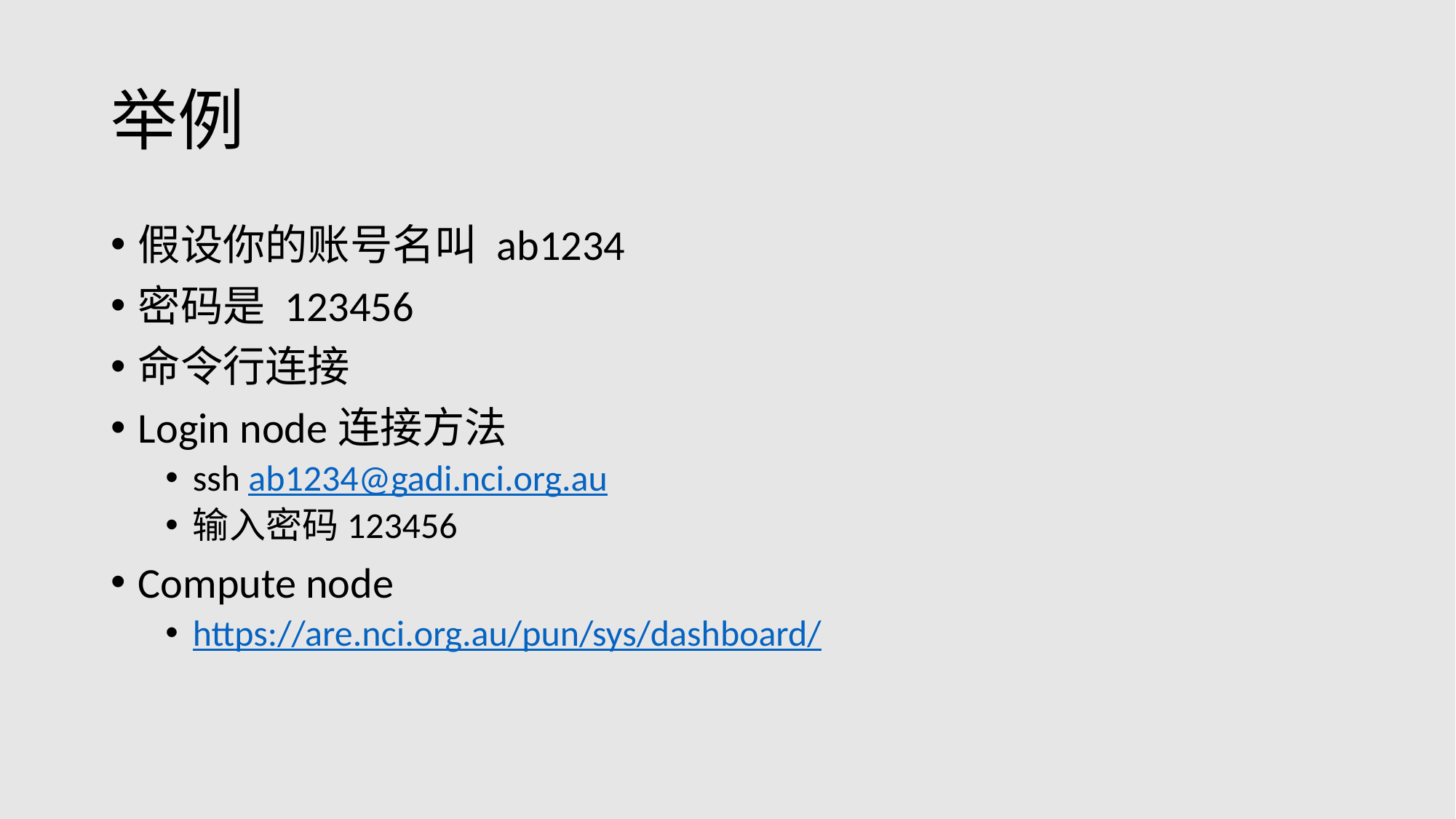

# 举例
假设你的账号名叫 ab1234
密码是 123456
命令行连接
Login node连接方法
ssh ab1234@gadi.nci.org.au
输入密码123456
Compute node
https://are.nci.org.au/pun/sys/dashboard/